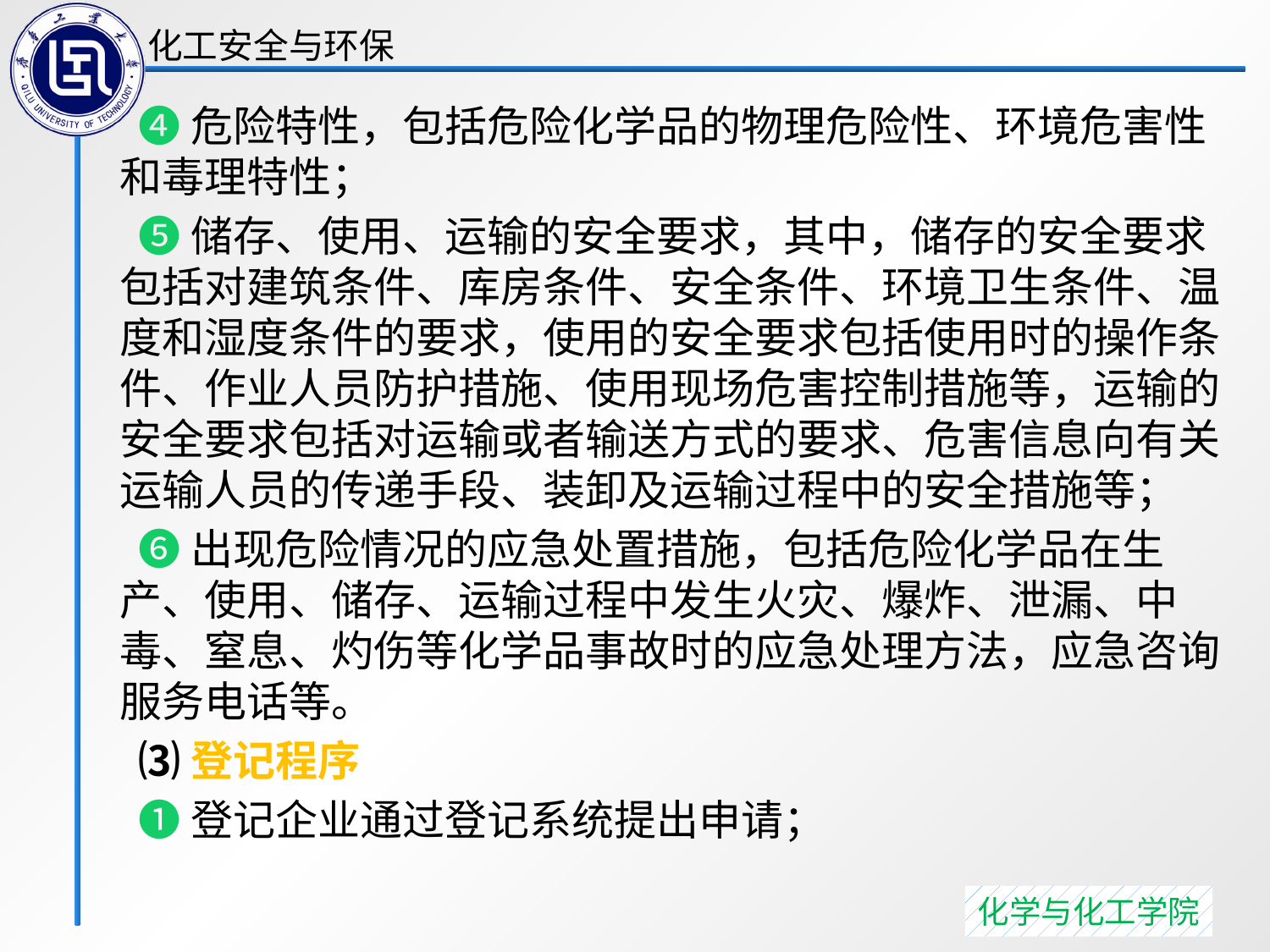

❹危险特性，包括危险化学品的物理危险性、环境危害性和毒理特性；
  ❺储存、使用、运输的安全要求，其中，储存的安全要求包括对建筑条件、库房条件、安全条件、环境卫生条件、温度和湿度条件的要求，使用的安全要求包括使用时的操作条件、作业人员防护措施、使用现场危害控制措施等，运输的安全要求包括对运输或者输送方式的要求、危害信息向有关运输人员的传递手段、装卸及运输过程中的安全措施等；
  ❻出现危险情况的应急处置措施，包括危险化学品在生产、使用、储存、运输过程中发生火灾、爆炸、泄漏、中毒、窒息、灼伤等化学品事故时的应急处理方法，应急咨询服务电话等。
  ⑶登记程序
  ❶登记企业通过登记系统提出申请；